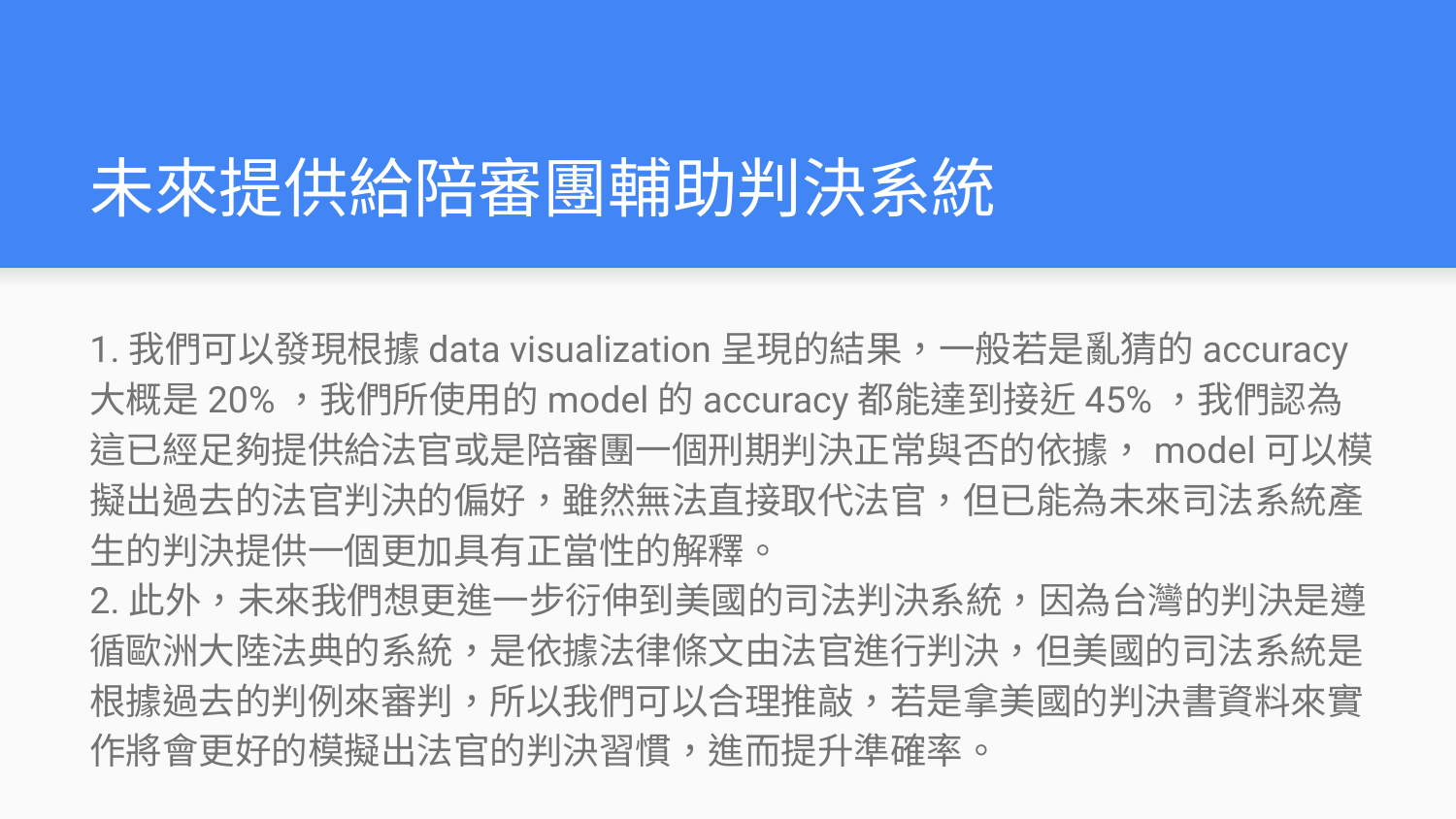

# 未來提供給陪審團輔助判決系統
1.我們可以發現根據data visualization呈現的結果，一般若是亂猜的accuracy大概是20%，我們所使用的model的accuracy都能達到接近45%，我們認為這已經足夠提供給法官或是陪審團一個刑期判決正常與否的依據，model可以模擬出過去的法官判決的偏好，雖然無法直接取代法官，但已能為未來司法系統產生的判決提供一個更加具有正當性的解釋。
2.此外，未來我們想更進一步衍伸到美國的司法判決系統，因為台灣的判決是遵循歐洲大陸法典的系統，是依據法律條文由法官進行判決，但美國的司法系統是根據過去的判例來審判，所以我們可以合理推敲，若是拿美國的判決書資料來實作將會更好的模擬出法官的判決習慣，進而提升準確率。